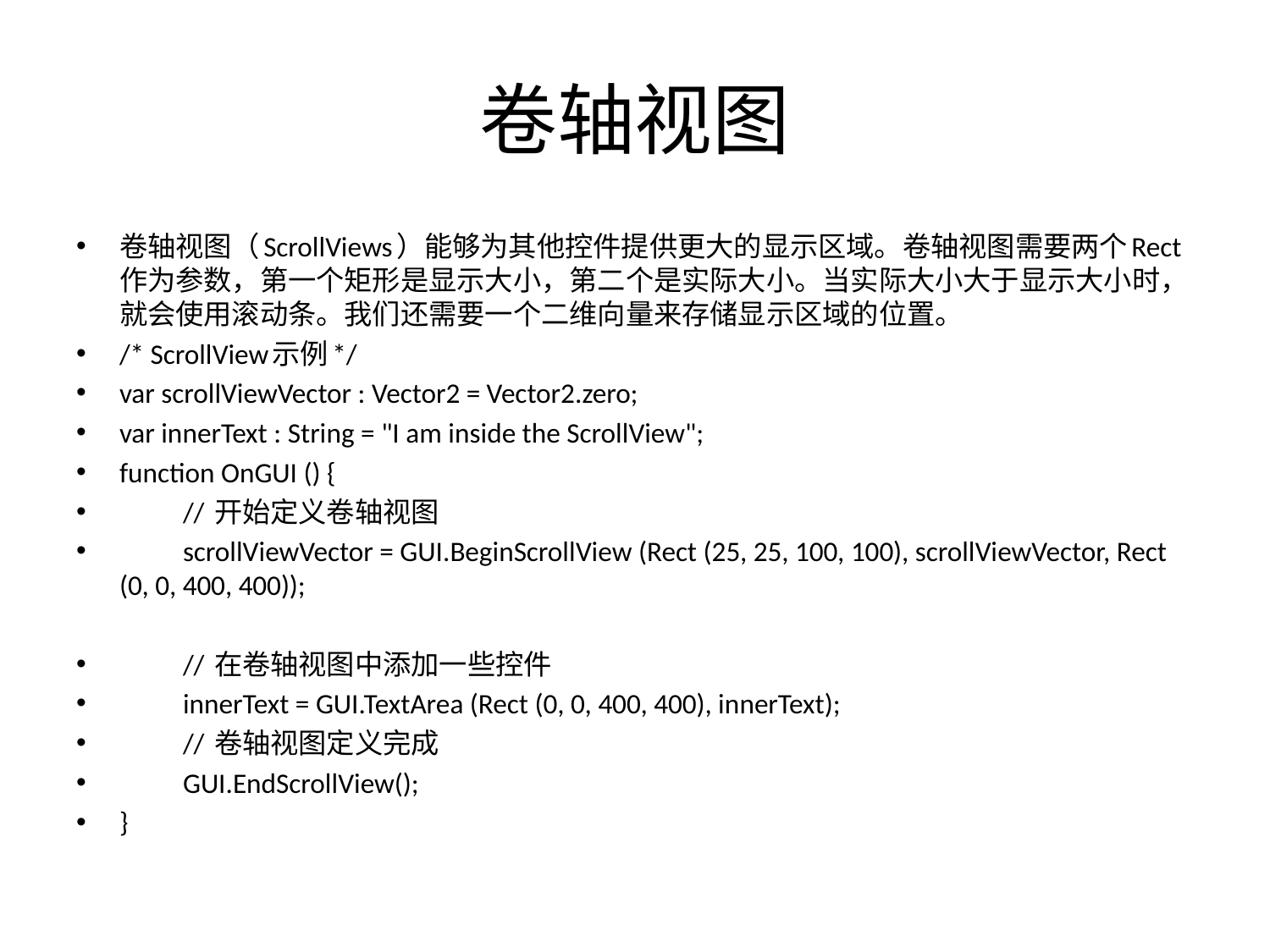

# 卷轴视图
卷轴视图（ScrollViews）能够为其他控件提供更大的显示区域。卷轴视图需要两个Rect作为参数，第一个矩形是显示大小，第二个是实际大小。当实际大小大于显示大小时，就会使用滚动条。我们还需要一个二维向量来存储显示区域的位置。
/* ScrollView示例*/
var scrollViewVector : Vector2 = Vector2.zero;
var innerText : String = "I am inside the ScrollView";
function OnGUI () {
	// 开始定义卷轴视图
	scrollViewVector = GUI.BeginScrollView (Rect (25, 25, 100, 100), scrollViewVector, Rect (0, 0, 400, 400));

	// 在卷轴视图中添加一些控件
	innerText = GUI.TextArea (Rect (0, 0, 400, 400), innerText);
	// 卷轴视图定义完成
	GUI.EndScrollView();
}